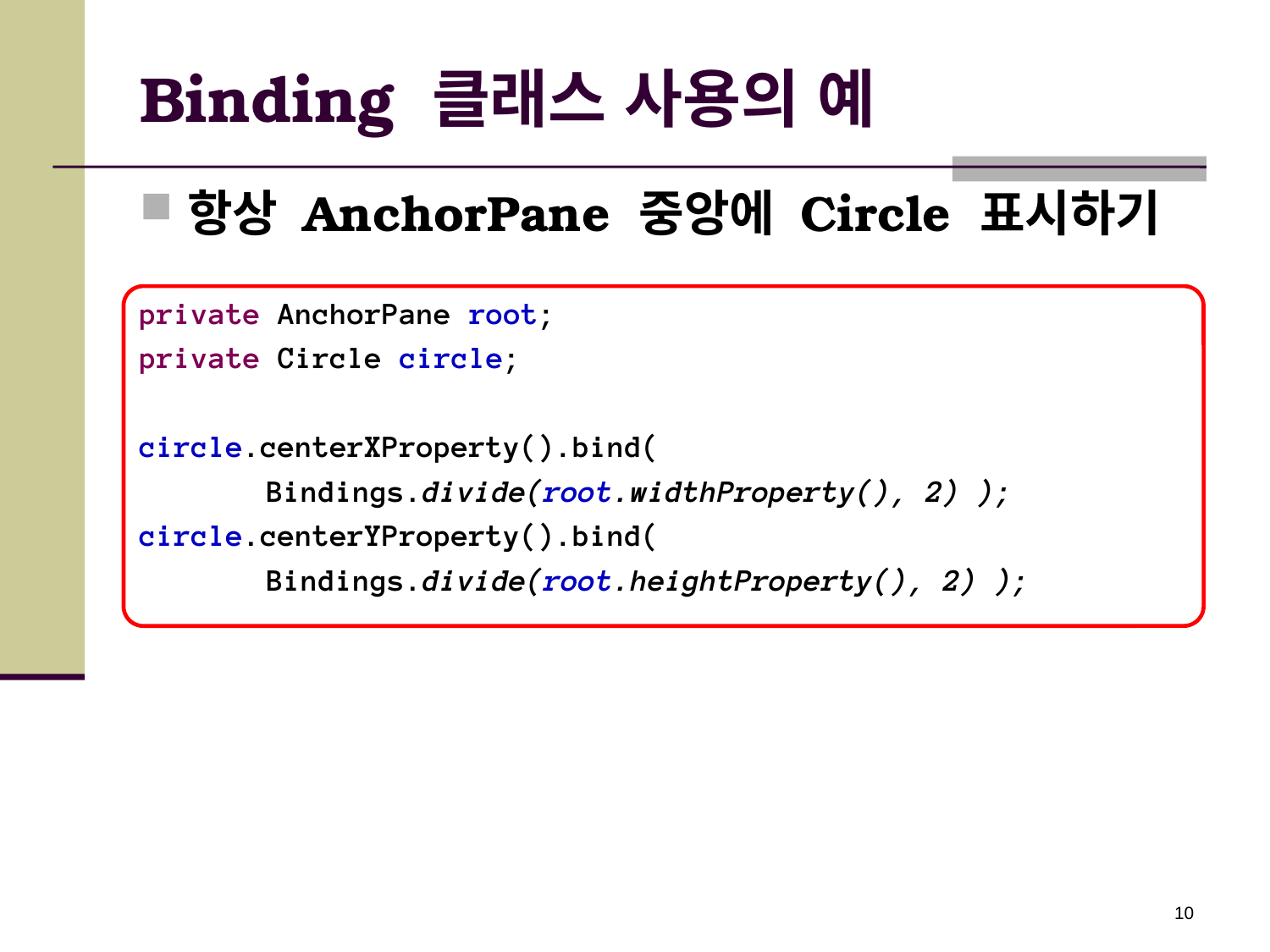

# Binding 클래스 사용의 예
항상 AnchorPane 중앙에 Circle 표시하기

private AnchorPane root;
private Circle circle;

circle.centerXProperty().bind(
	Bindings.divide(root.widthProperty(), 2) );
circle.centerYProperty().bind(
	Bindings.divide(root.heightProperty(), 2) );

10